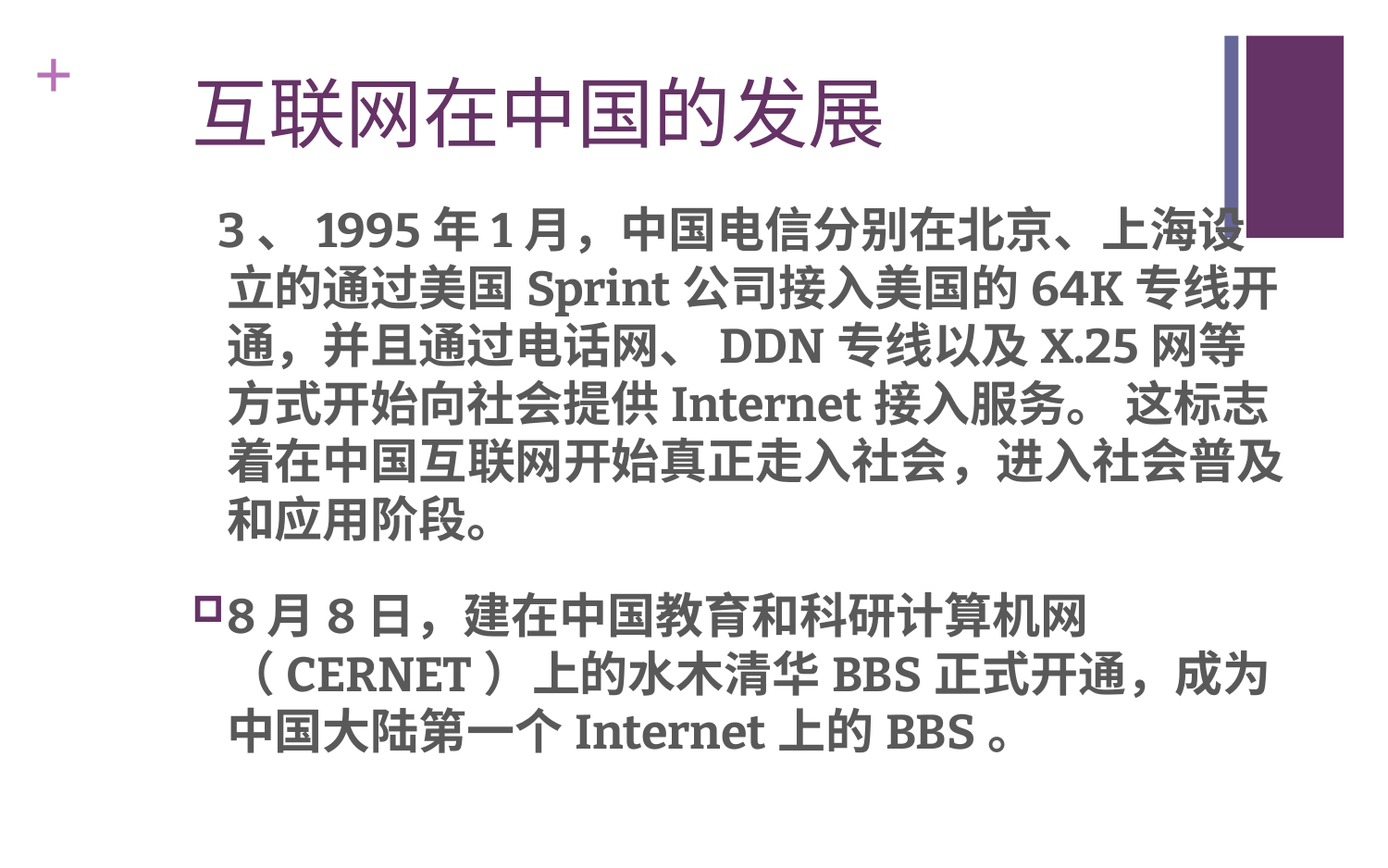

# 互联网在中国的发展
   3、1995年1月，中国电信分别在北京、上海设立的通过美国Sprint公司接入美国的64K专线开通，并且通过电话网、DDN专线以及X.25网等方式开始向社会提供Internet接入服务。 这标志着在中国互联网开始真正走入社会，进入社会普及和应用阶段。
8月8日，建在中国教育和科研计算机网（CERNET）上的水木清华BBS正式开通，成为中国大陆第一个Internet上的BBS。